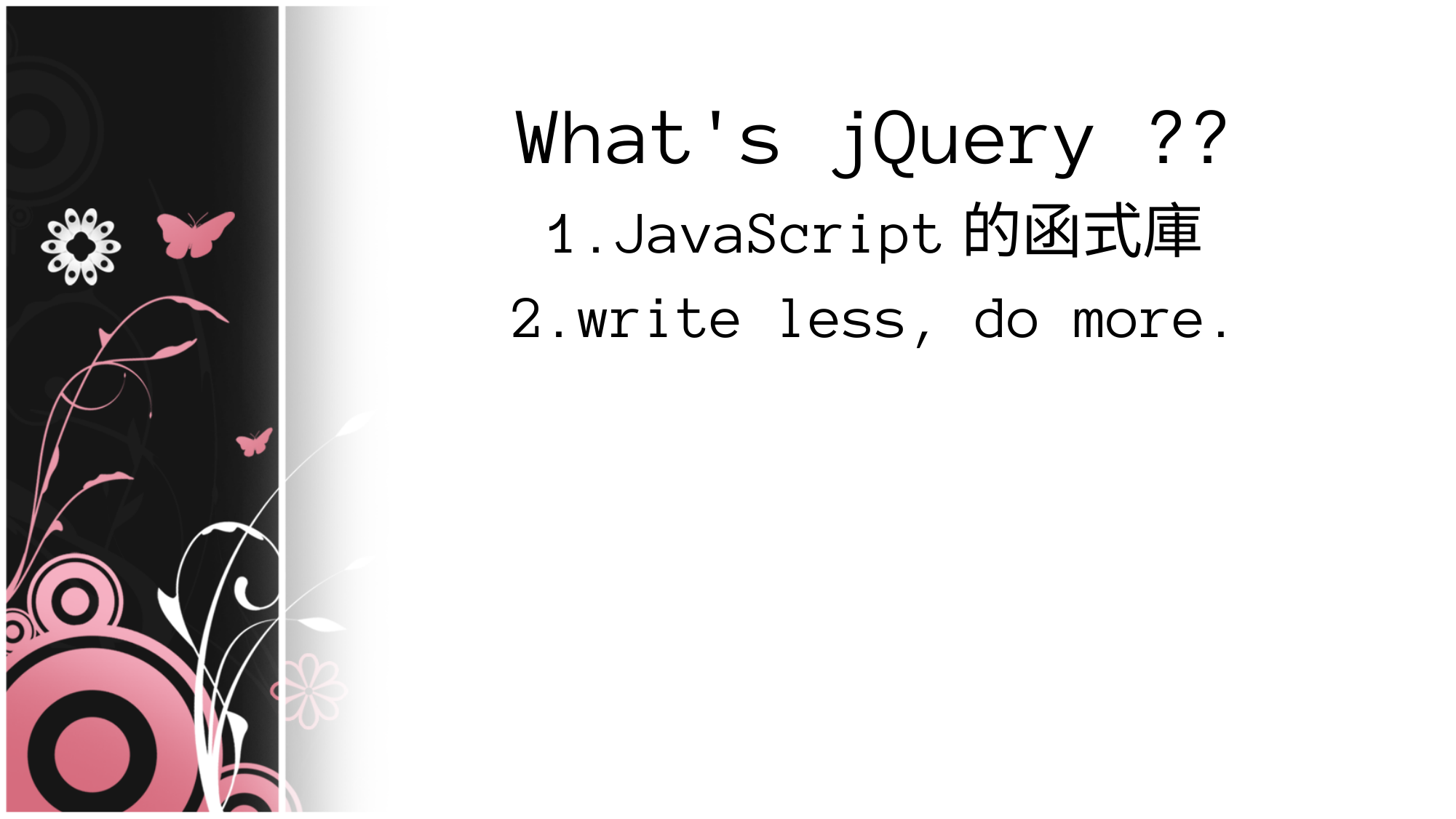

What's jQuery ??
1.JavaScript的函式庫
2.write less, do more.